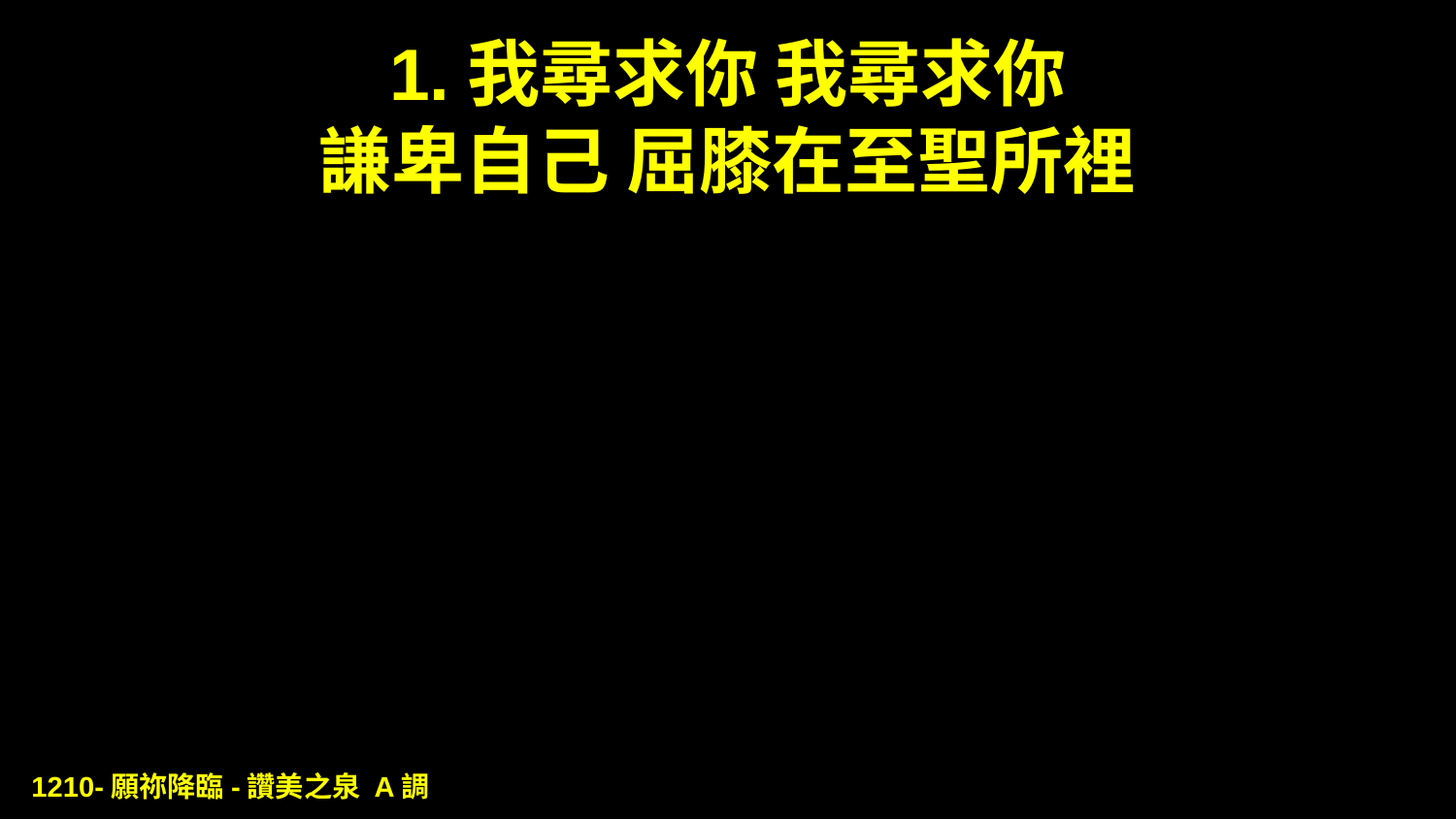

# 1.我尋求你 我尋求你 謙卑自己 屈膝在至聖所裡
1210-願祢降臨-讚美之泉 A調